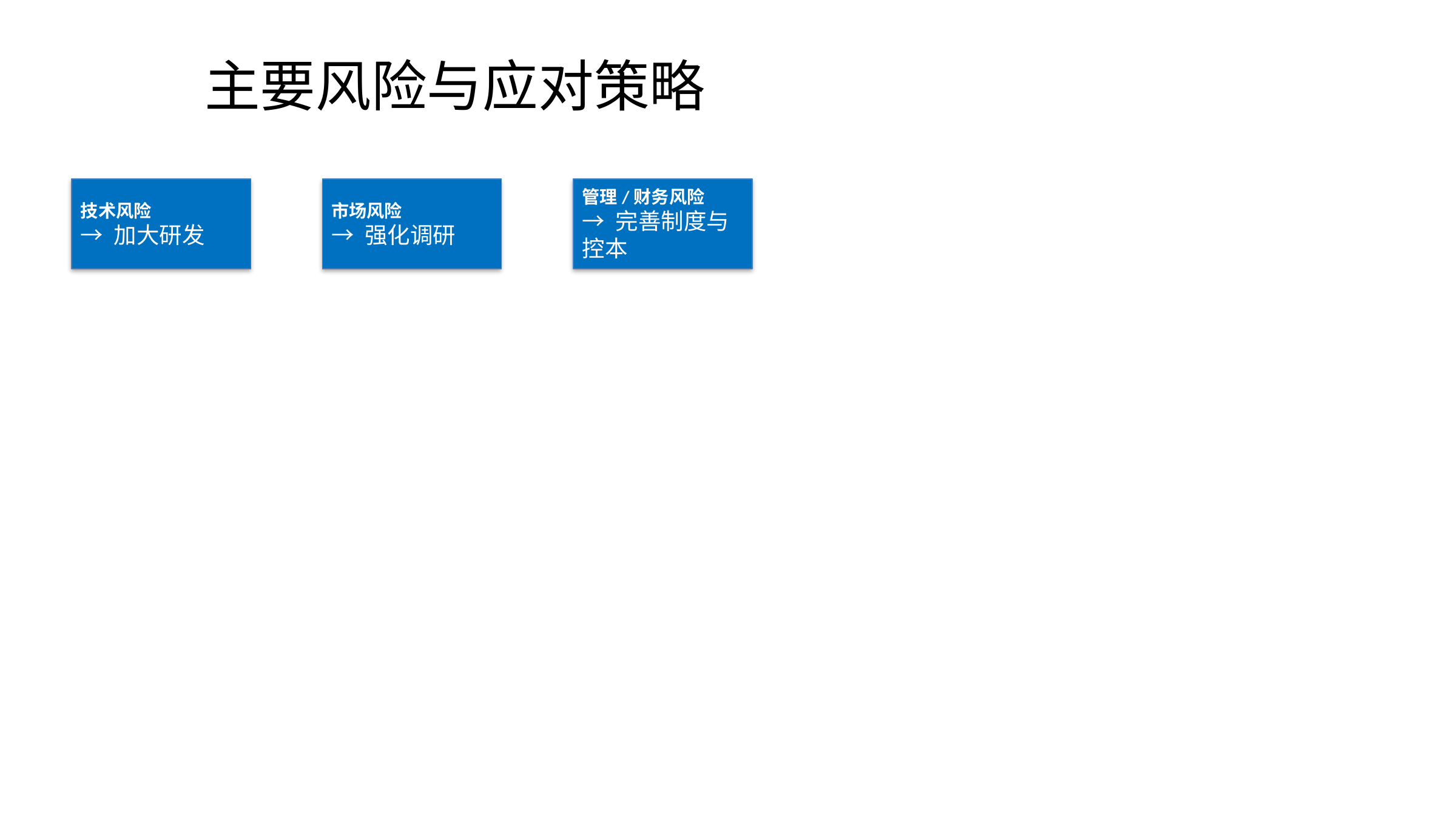

# 主要风险与应对策略
技术风险
→ 加大研发
市场风险
→ 强化调研
管理/财务风险
→ 完善制度与控本